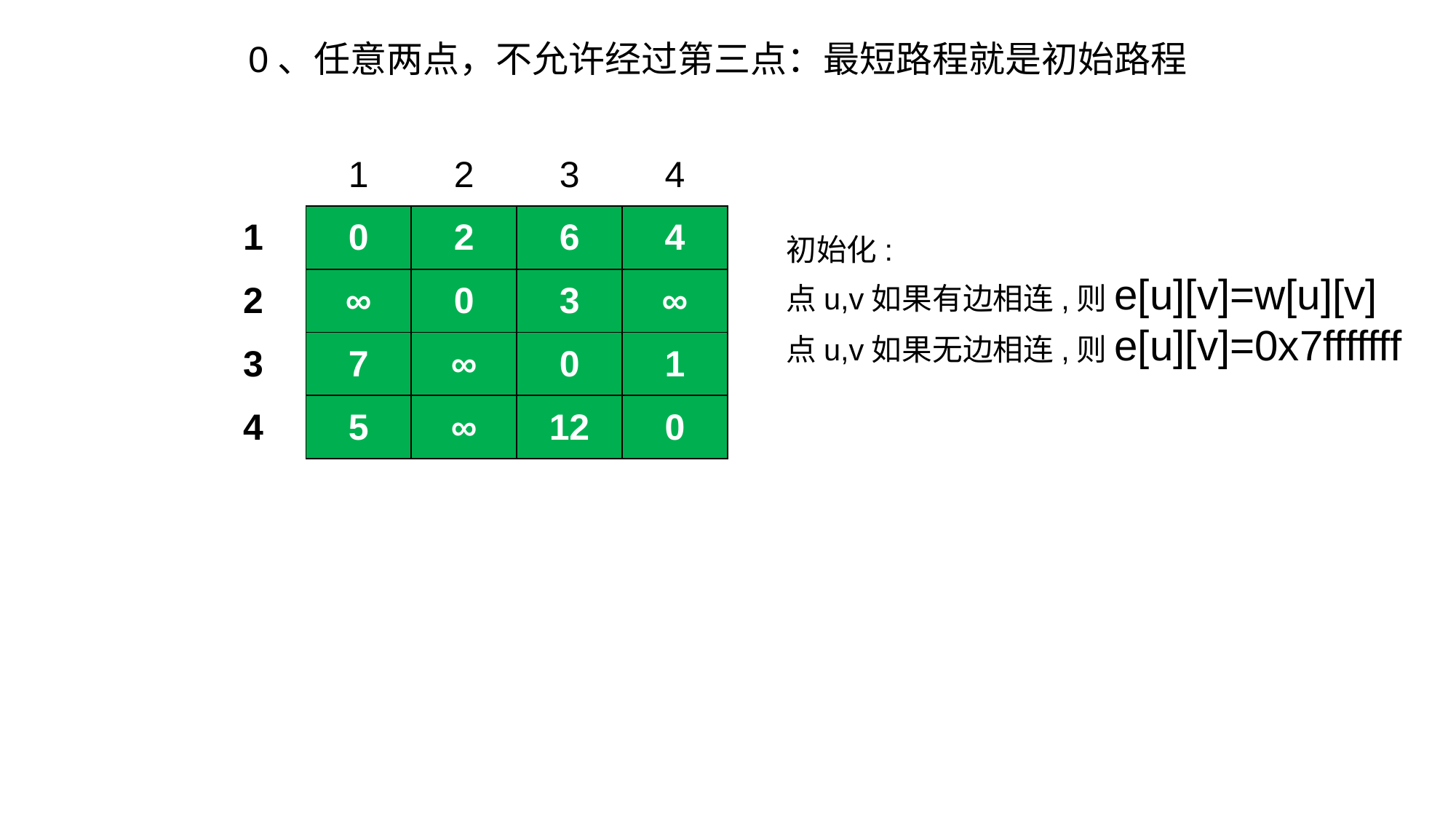

0、任意两点，不允许经过第三点：最短路程就是初始路程
|  | 1 | 2 | 3 | 4 |
| --- | --- | --- | --- | --- |
| 1 | 0 | 2 | 6 | 4 |
| 2 | ∞ | 0 | 3 | ∞ |
| 3 | 7 | ∞ | 0 | 1 |
| 4 | 5 | ∞ | 12 | 0 |
初始化:
点u,v如果有边相连,则e[u][v]=w[u][v]
点u,v如果无边相连,则e[u][v]=0x7fffffff